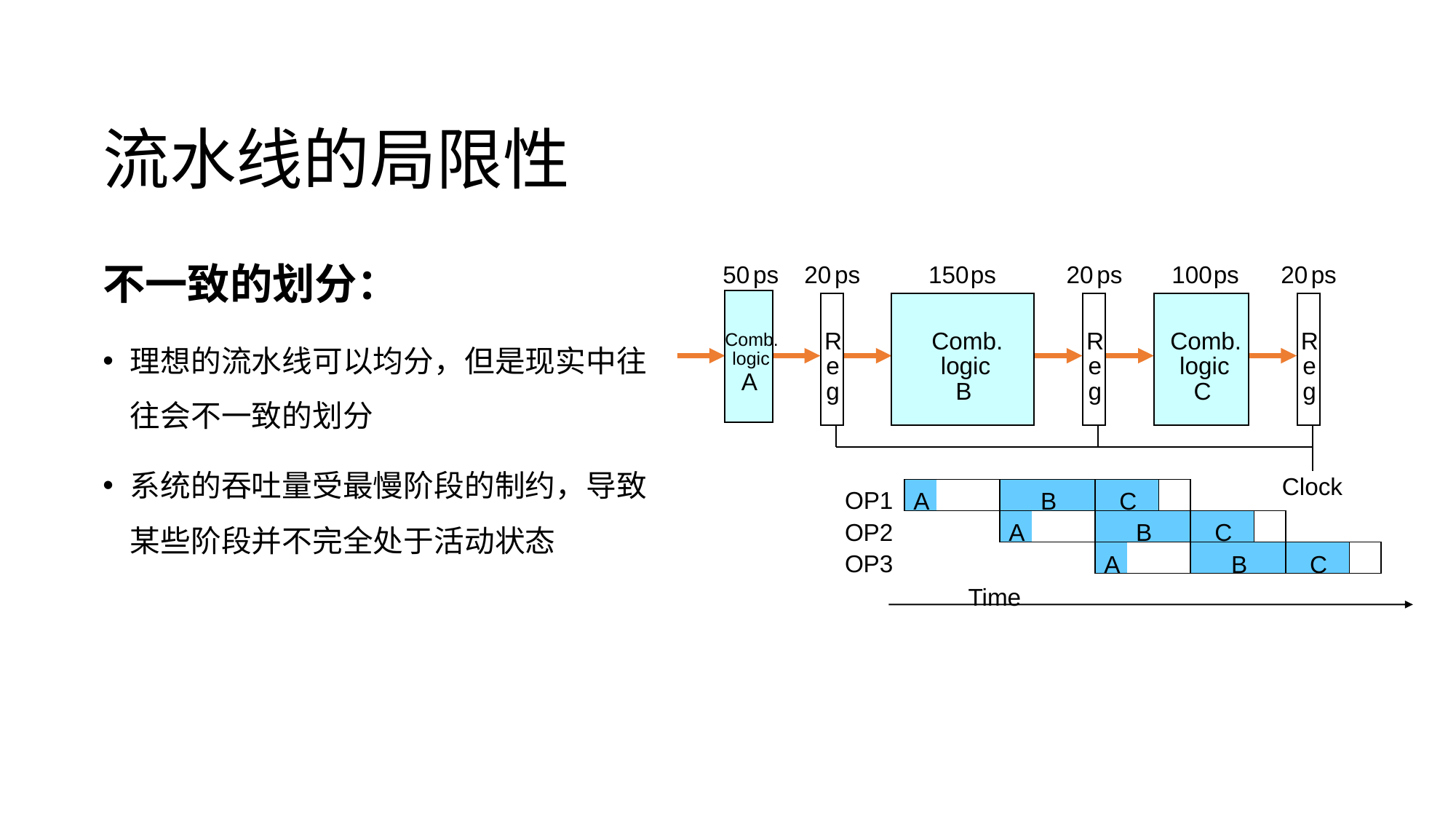

# 流水线的局限性
不一致的划分：
理想的流水线可以均分，但是现实中往往会不一致的划分
系统的吞吐量受最慢阶段的制约，导致某些阶段并不完全处于活动状态
50
 ps
20
 ps
150
 ps
20
 ps
100
 ps
20
 ps

R
Comb.
R
Comb.
R
Comb.
logic

e
logic
e
logic
e
A
g
B
g
C
g

Clock

OP1
A
B
C

OP2
A
B
C

OP3
A
B
C
Time